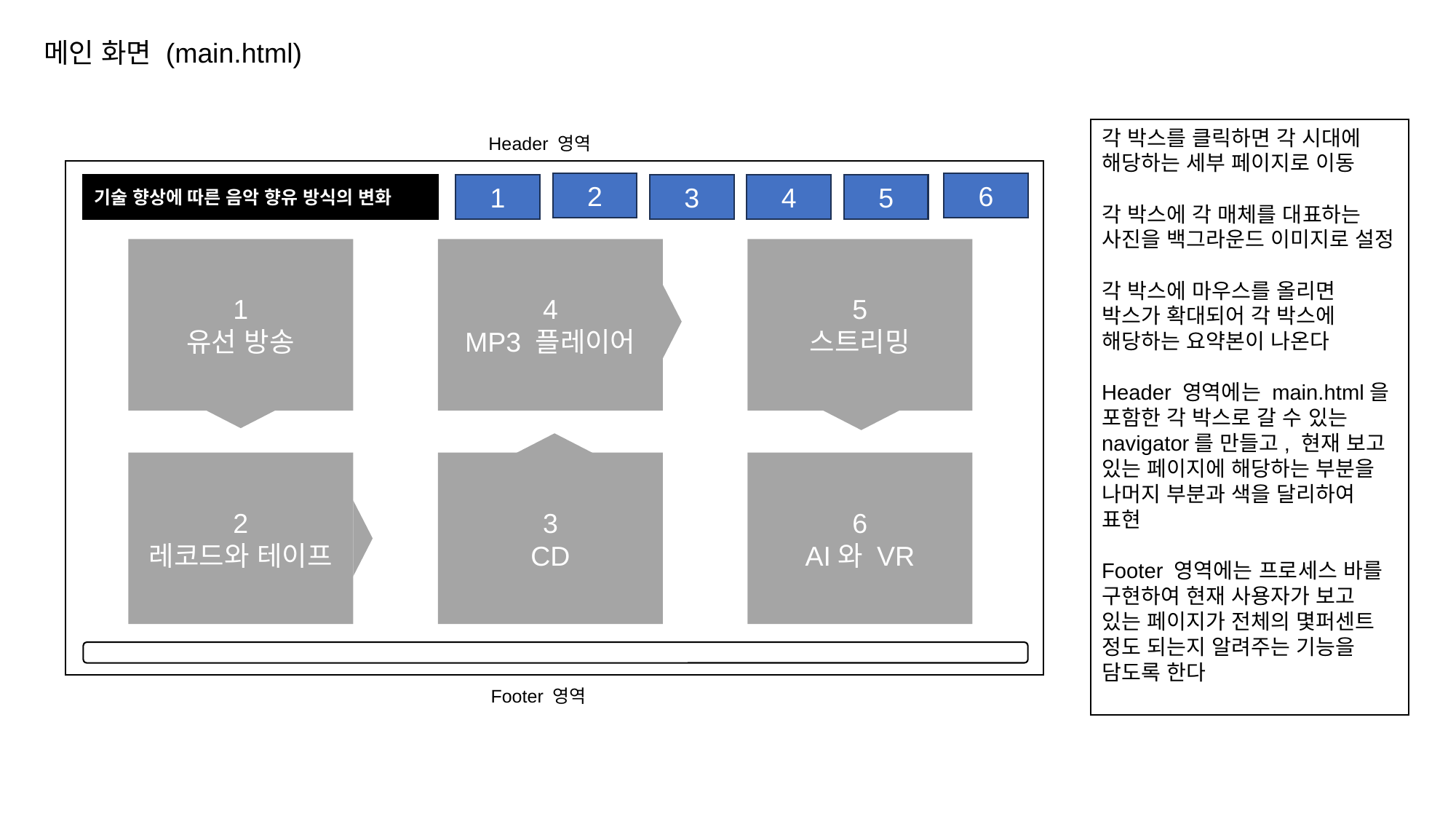

메인 화면 (main.html)
각 박스를 클릭하면 각 시대에 해당하는 세부 페이지로 이동

각 박스에 각 매체를 대표하는 사진을 백그라운드 이미지로 설정
각 박스에 마우스를 올리면 박스가 확대되어 각 박스에 해당하는 요약본이 나온다

Header 영역에는 main.html을 포함한 각 박스로 갈 수 있는 navigator를 만들고, 현재 보고 있는 페이지에 해당하는 부분을 나머지 부분과 색을 달리하여 표현

Footer 영역에는 프로세스 바를 구현하여 현재 사용자가 보고 있는 페이지가 전체의 몇퍼센트 정도 되는지 알려주는 기능을 담도록 한다

Header 영역

6
2
기술 향상에 따른 음악 향유 방식의 변화
1
3
4
5
1
유선 방송
4
MP3 플레이어
5
스트리밍

2
레코드와 테이프
3
CD
6
AI와 VR

Footer 영역